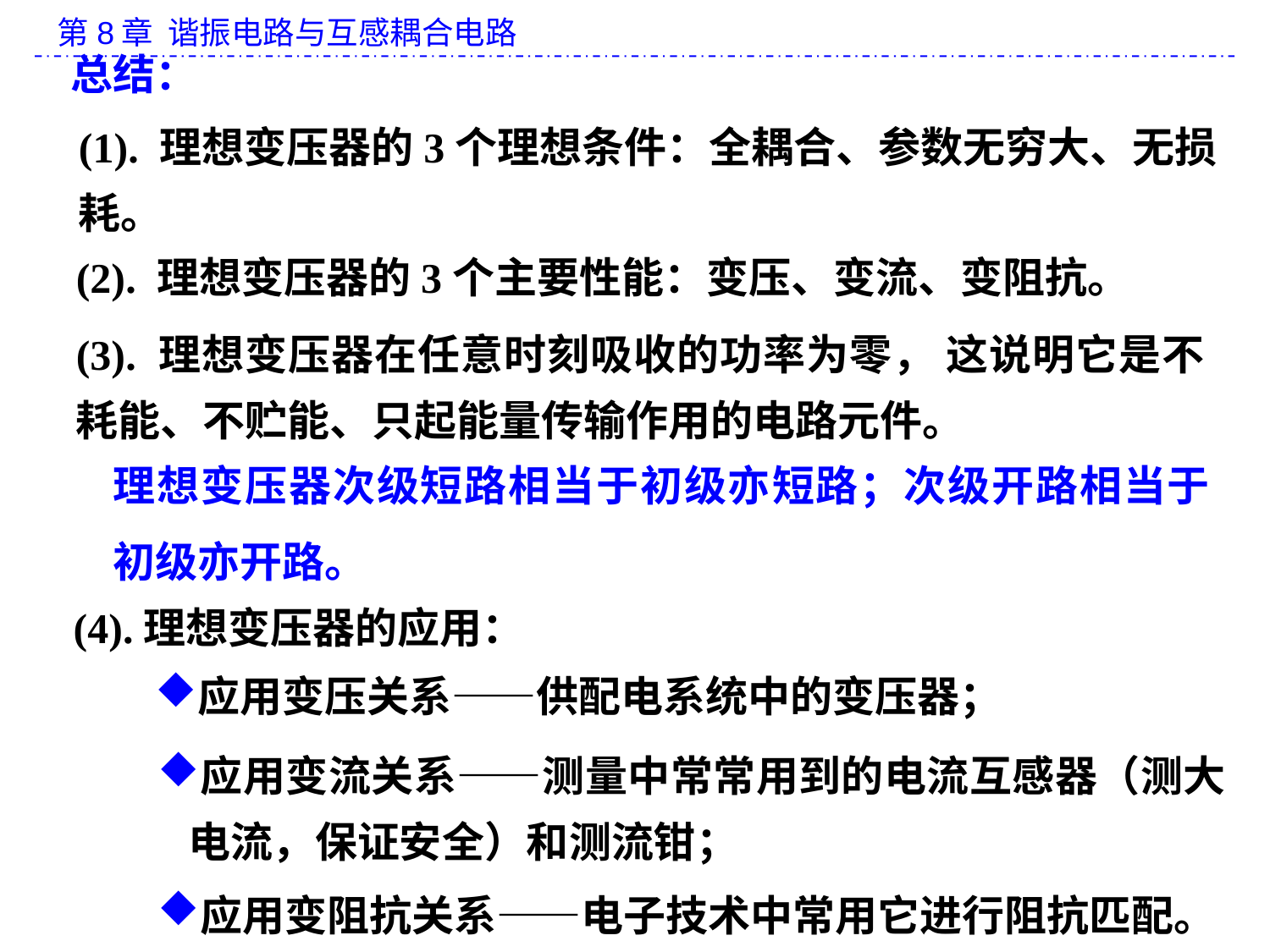

总结：
(1). 理想变压器的3个理想条件：全耦合、参数无穷大、无损耗。
(2). 理想变压器的3个主要性能：变压、变流、变阻抗。
(3). 理想变压器在任意时刻吸收的功率为零， 这说明它是不耗能、不贮能、只起能量传输作用的电路元件。
理想变压器次级短路相当于初级亦短路；次级开路相当于初级亦开路。
(4).理想变压器的应用：
应用变压关系——供配电系统中的变压器；
应用变流关系——测量中常常用到的电流互感器（测大电流，保证安全）和测流钳；
应用变阻抗关系——电子技术中常用它进行阻抗匹配。